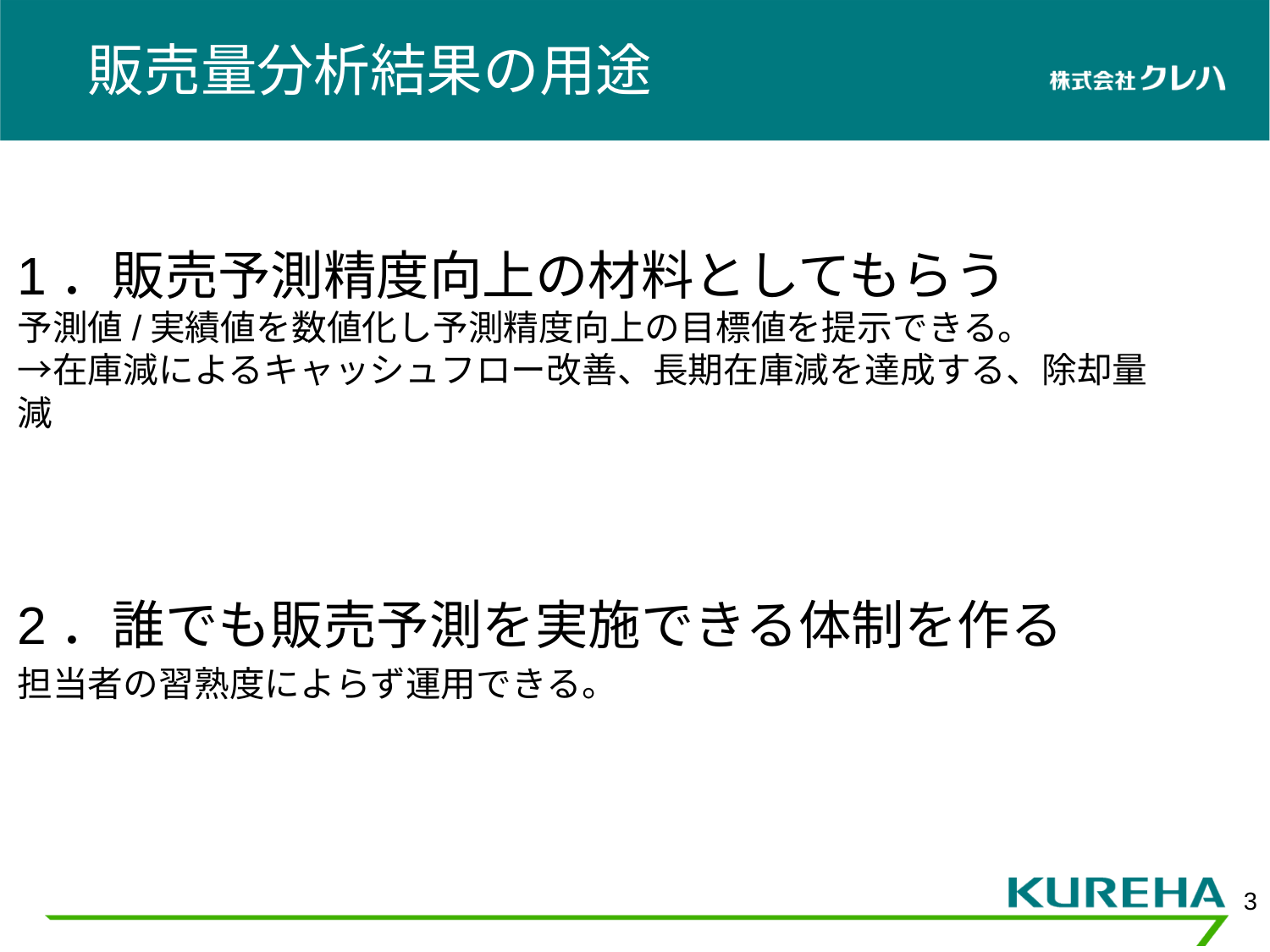

# 販売量分析結果の用途
1．販売予測精度向上の材料としてもらう
予測値/実績値を数値化し予測精度向上の目標値を提示できる。
→在庫減によるキャッシュフロー改善、長期在庫減を達成する、除却量減

2．誰でも販売予測を実施できる体制を作る
担当者の習熟度によらず運用できる。

3